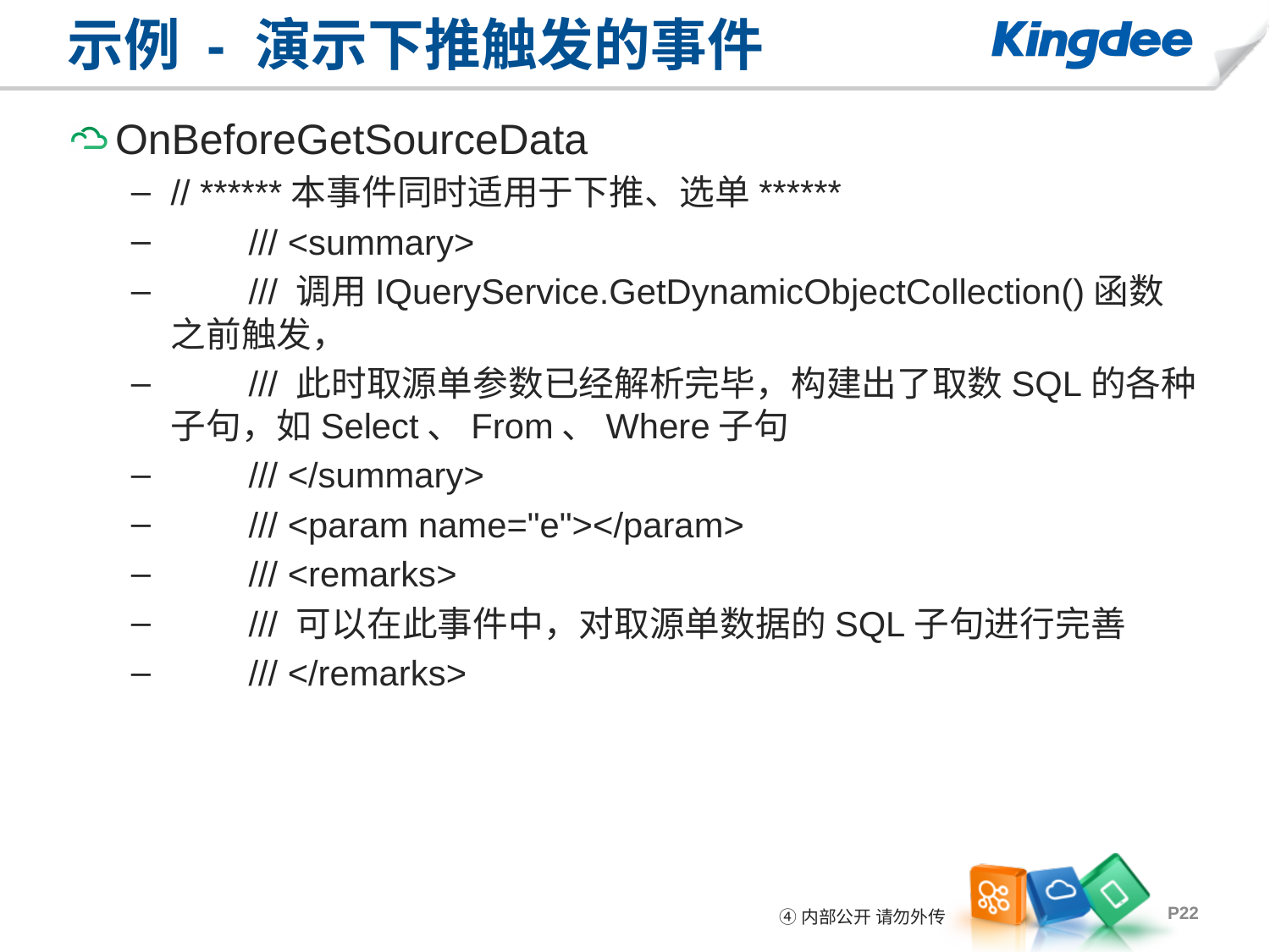

# 示例 - 演示下推触发的事件
OnBeforeGetSourceData
// ******本事件同时适用于下推、选单******
        /// <summary>
        /// 调用IQueryService.GetDynamicObjectCollection()函数之前触发，
        /// 此时取源单参数已经解析完毕，构建出了取数SQL的各种子句，如Select、From、Where子句
        /// </summary>
        /// <param name="e"></param>
        /// <remarks>
        /// 可以在此事件中，对取源单数据的SQL子句进行完善
        /// </remarks>